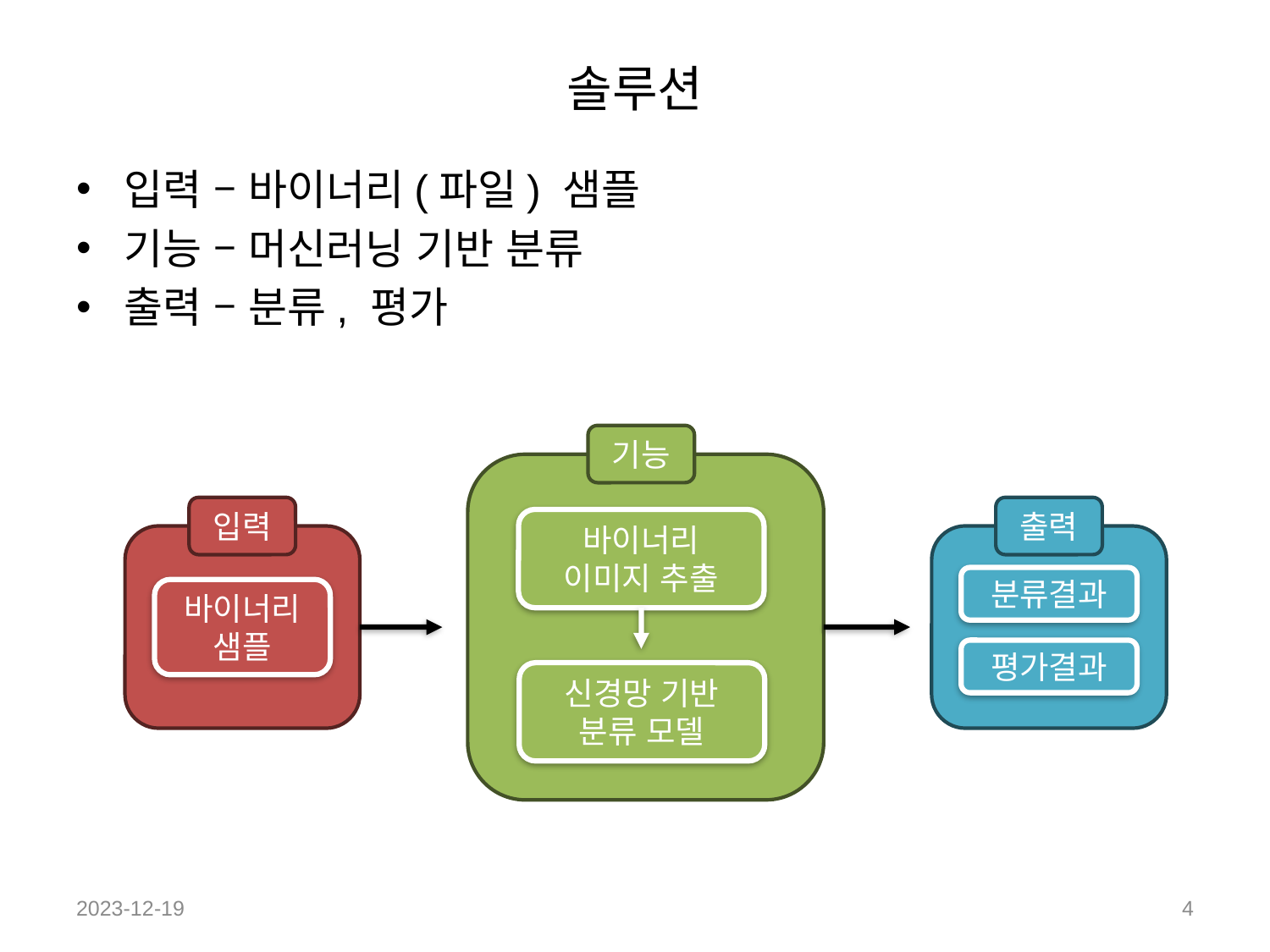

# 솔루션
입력 – 바이너리(파일) 샘플
기능 – 머신러닝 기반 분류
출력 – 분류, 평가
기능

입력
출력
바이너리
이미지 추출

분류결과
바이너리
샘플
평가결과
신경망 기반
분류 모델
2023-12-19
4